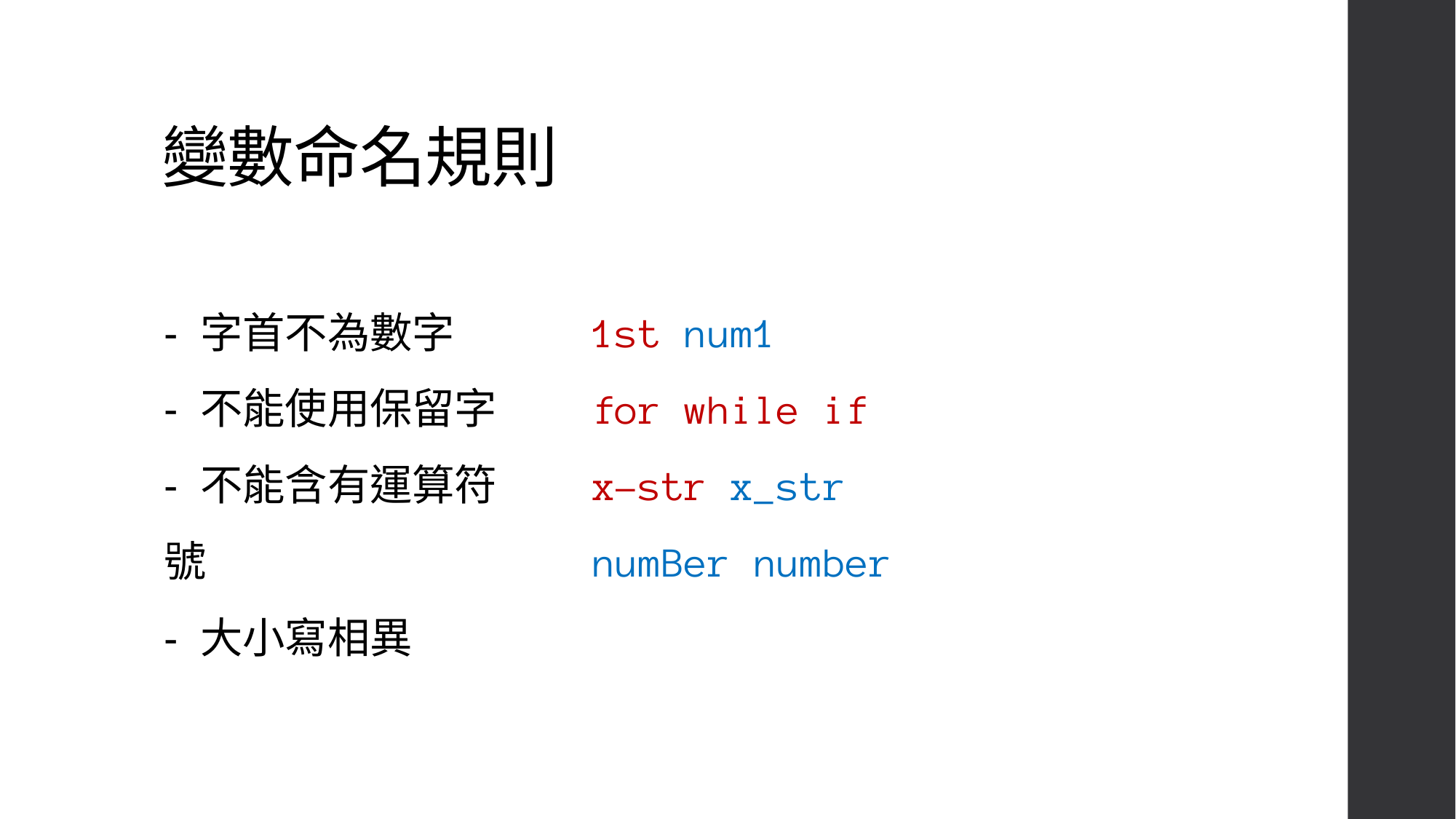

# 變數命名規則
- 字首不為數字
- 不能使用保留字
- 不能含有運算符號
- 大小寫相異
1st num1
for while if
x-str x_str
numBer number